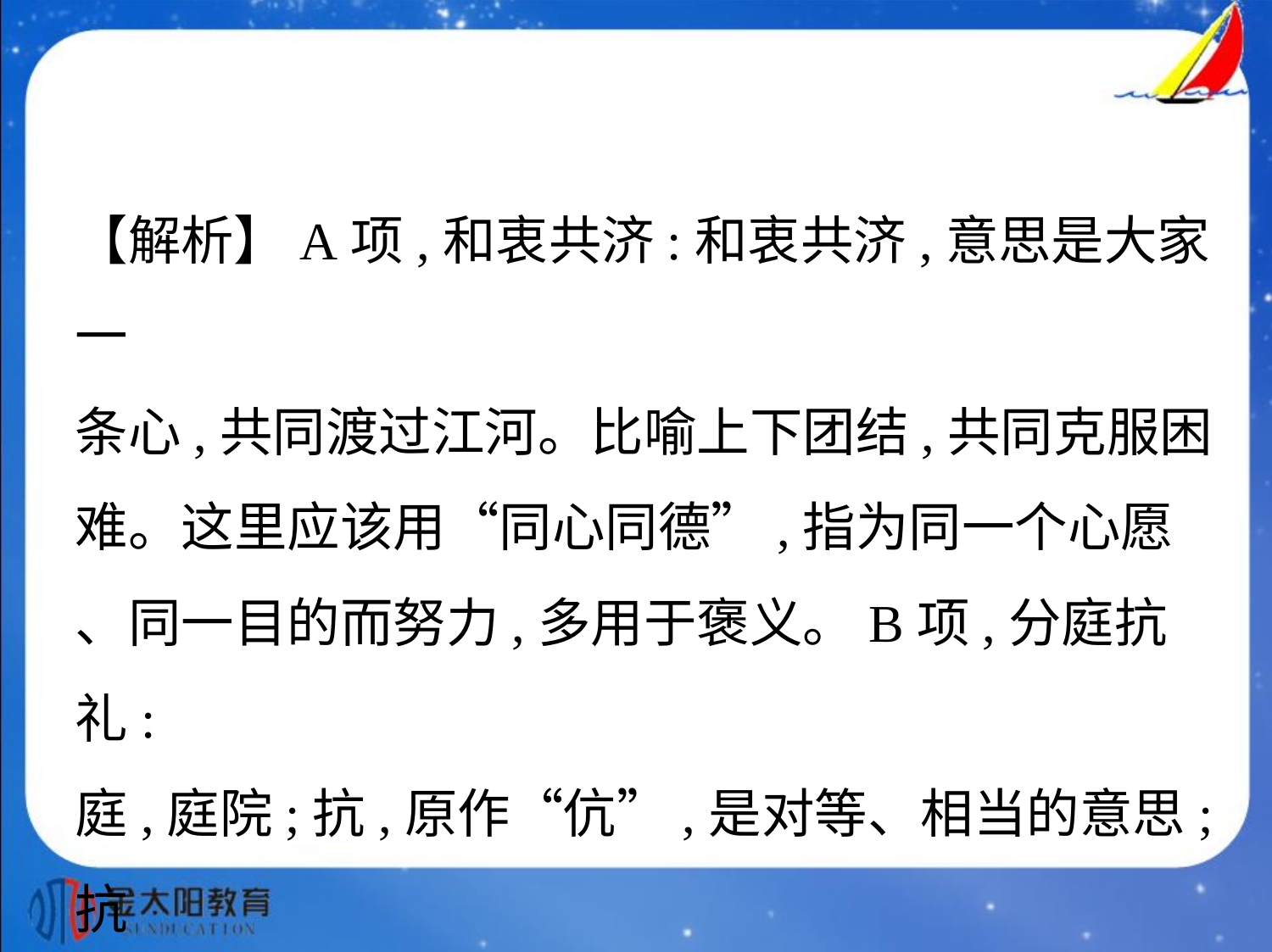

【解析】A项,和衷共济:和衷共济,意思是大家一
条心,共同渡过江河。比喻上下团结,共同克服困
难。这里应该用“同心同德”,指为同一个心愿
、同一目的而努力,多用于褒义。B项,分庭抗礼:
庭,庭院;抗,原作“伉”,是对等、相当的意思;抗
礼,行平等的礼。古代宾主相见,分站在庭的两边
相对行礼以示平等。比喻平起平坐,彼此对等可